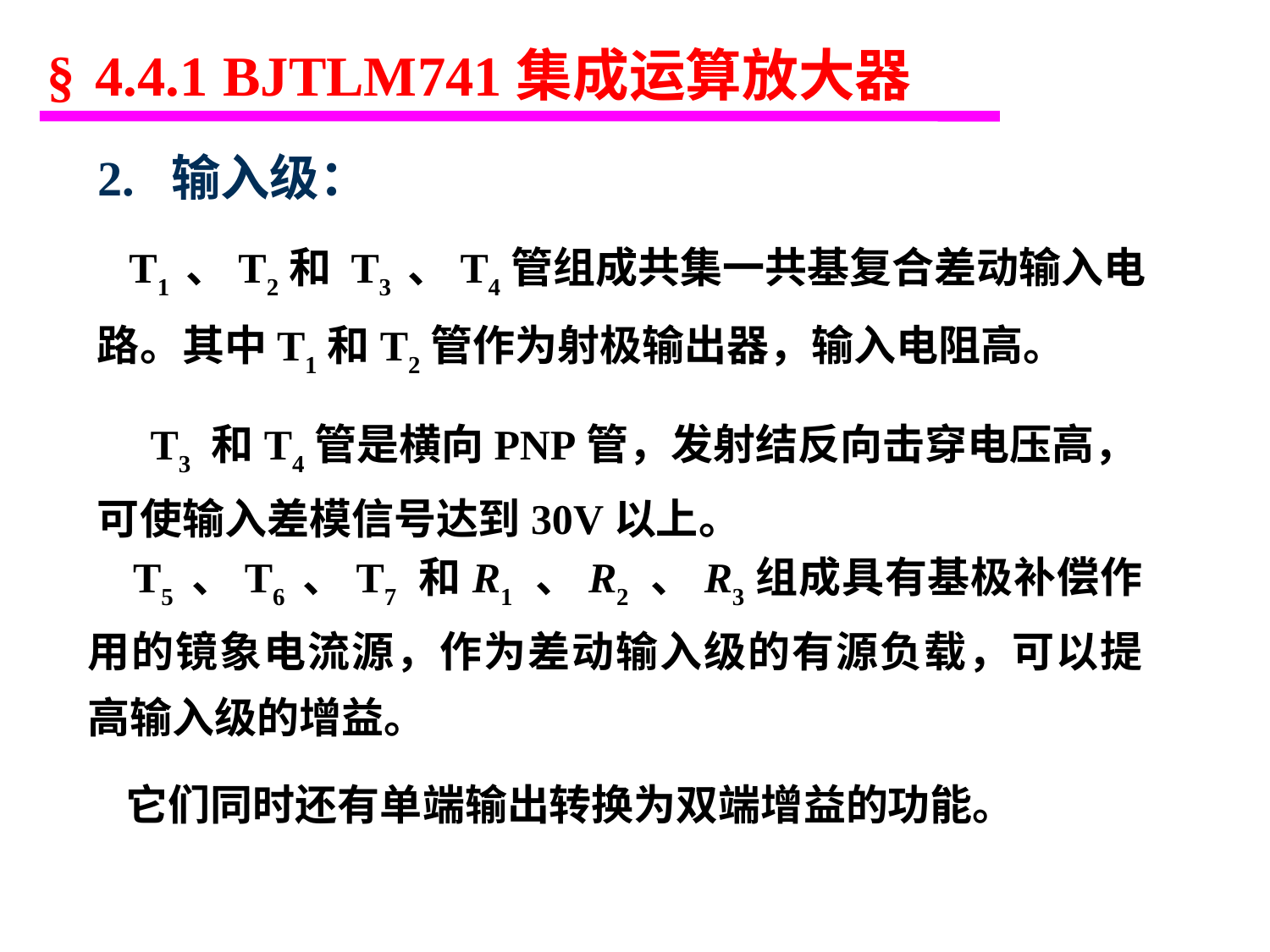

§ 4.4.1 BJTLM741集成运算放大器

2.  输入级：
   T1 、T2和 T3 、T4管组成共集一共基复合差动输入电路。其中T1和T2管作为射极输出器，输入电阻高。
     T3 和T4管是横向PNP管，发射结反向击穿电压高，可使输入差模信号达到30V以上。
    T5 、T6 、T7 和R1 、R2 、R3组成具有基极补偿作用的镜象电流源，作为差动输入级的有源负载，可以提高输入级的增益。
   它们同时还有单端输出转换为双端增益的功能。